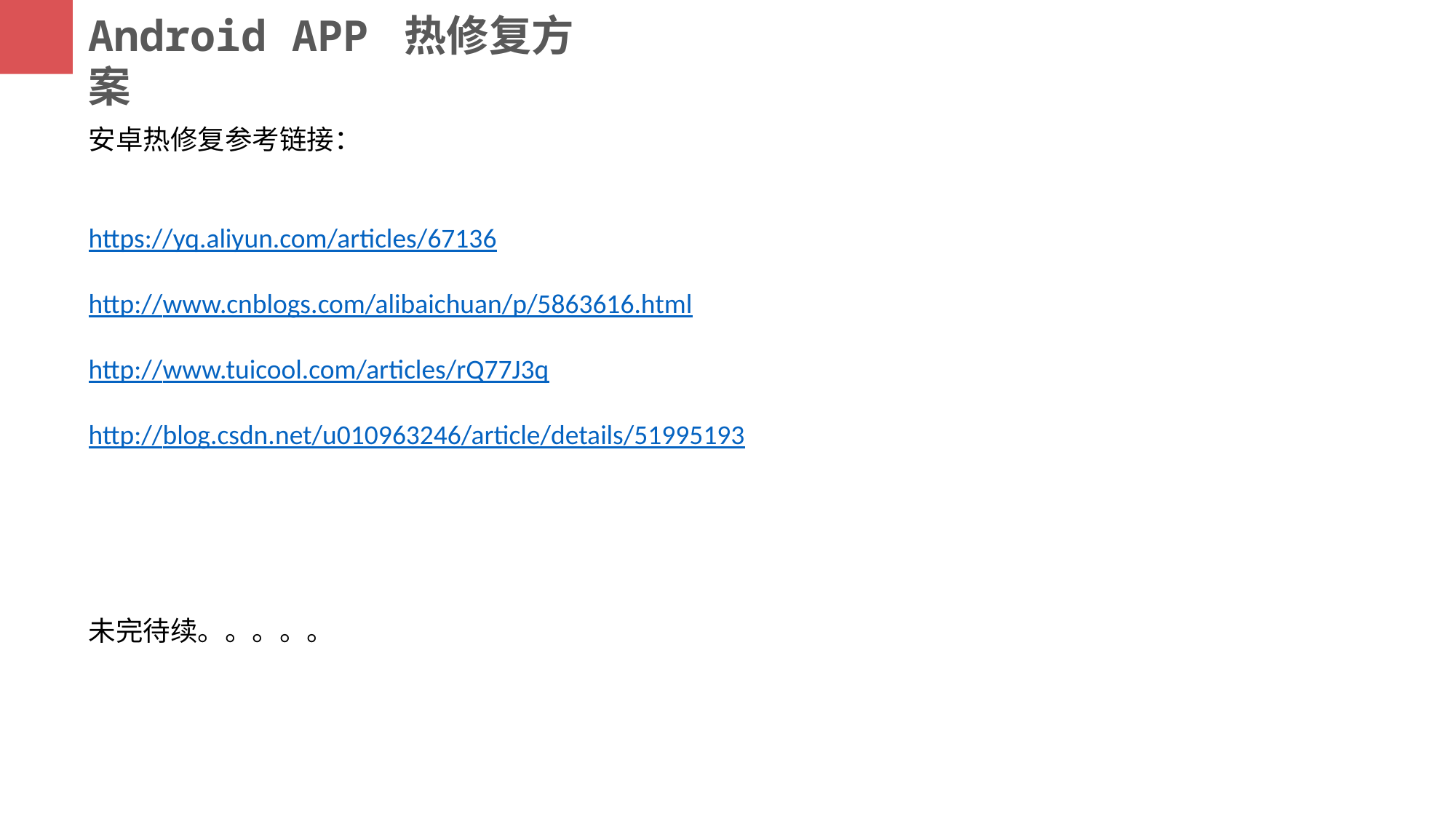

Android APP 热修复方案
安卓热修复参考链接：

https://yq.aliyun.com/articles/67136

http://www.cnblogs.com/alibaichuan/p/5863616.html

http://www.tuicool.com/articles/rQ77J3q

http://blog.csdn.net/u010963246/article/details/51995193

未完待续。。。。。